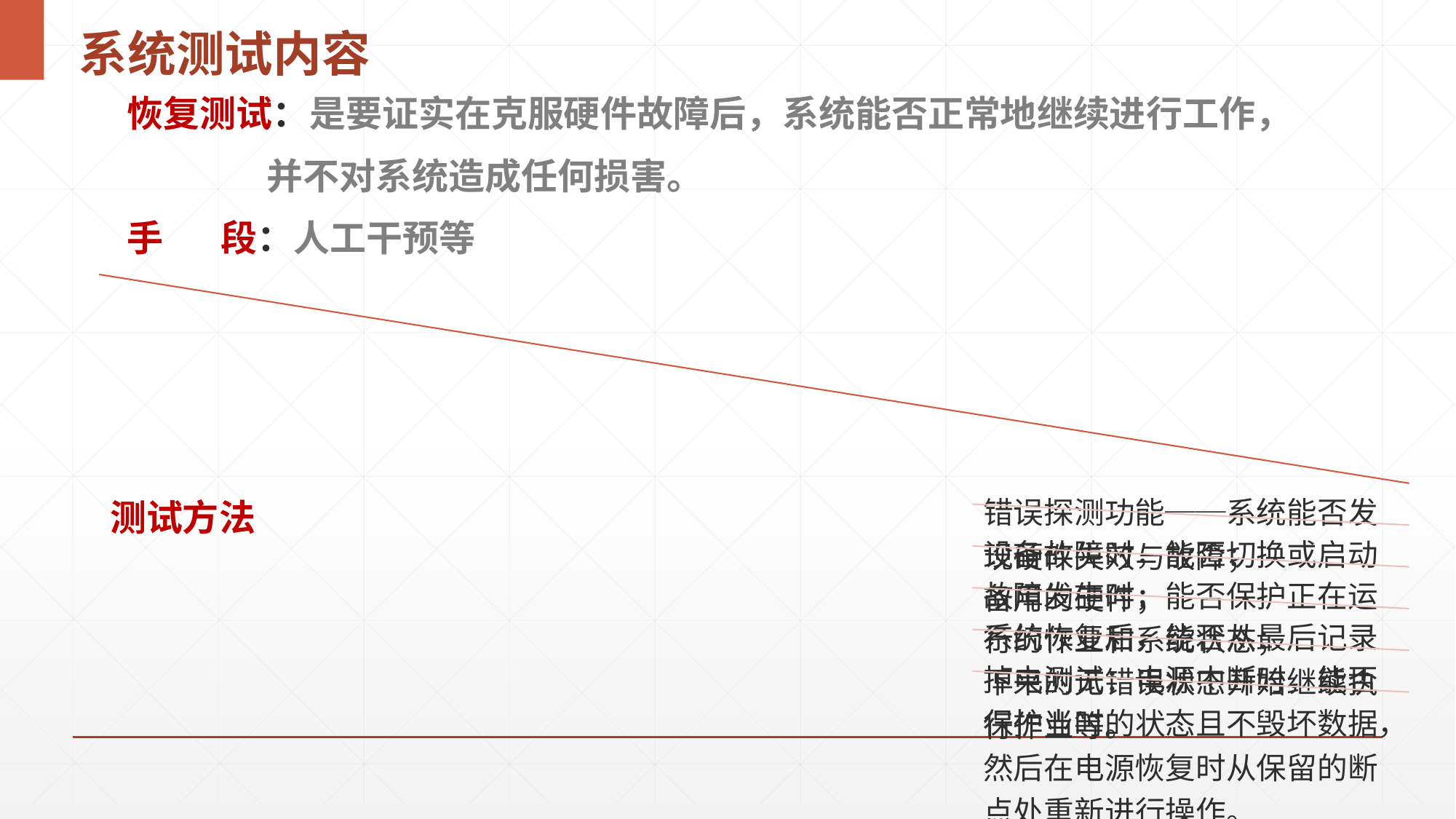

# 系统测试内容
恢复测试：是要证实在克服硬件故障后，系统能否正常地继续进行工作，
                并不对系统造成任何损害。
手       段：人工干预等
测试方法